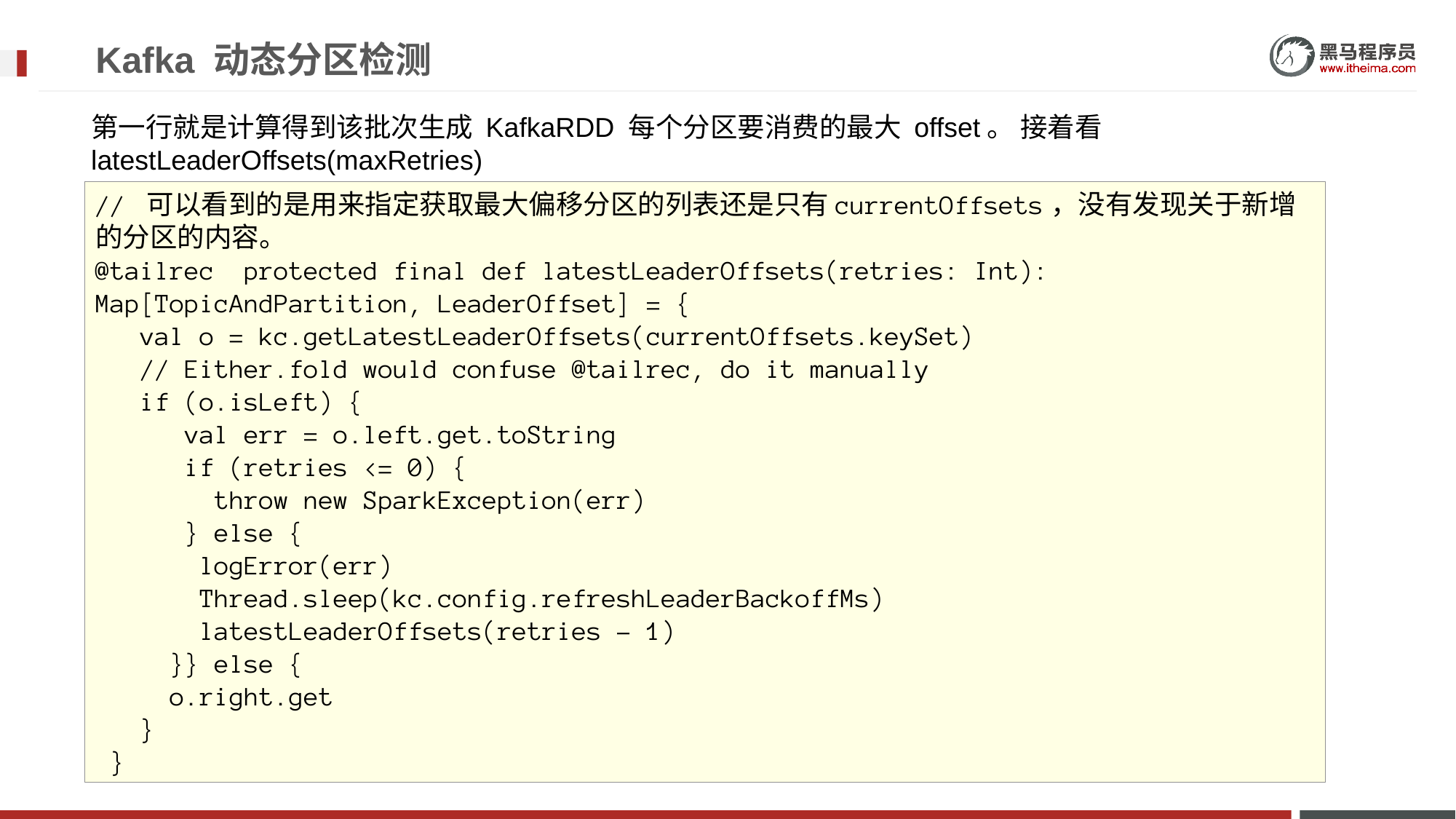

# Kafka 动态分区检测

第一行就是计算得到该批次生成 KafkaRDD 每个分区要消费的最大 offset。 接着看 latestLeaderOffsets(maxRetries)
// 可以看到的是用来指定获取最大偏移分区的列表还是只有currentOffsets，没有发现关于新增的分区的内容。
@tailrec  protected final def latestLeaderOffsets(retries: Int): Map[TopicAndPartition, LeaderOffset] = {
   val o = kc.getLatestLeaderOffsets(currentOffsets.keySet)
   // Either.fold would confuse @tailrec, do it manually
   if (o.isLeft) {
      val err = o.left.get.toString
      if (retries <= 0) {
        throw new SparkException(err)
      } else {
       logError(err)
       Thread.sleep(kc.config.refreshLeaderBackoffMs)
       latestLeaderOffsets(retries - 1)
     }} else {
     o.right.get
   }
 }